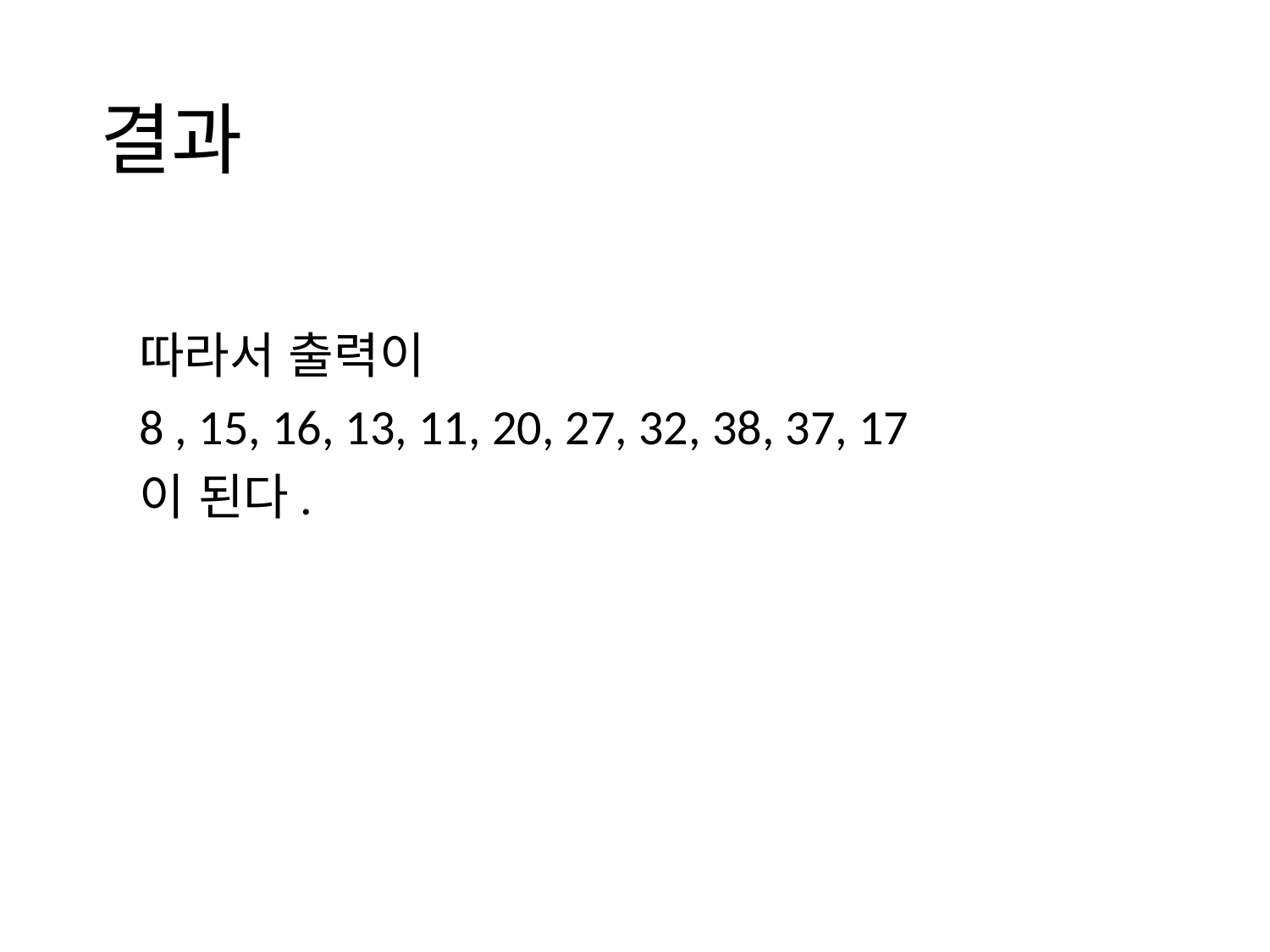

# 결과
따라서 출력이
8 , 15, 16, 13, 11, 20, 27, 32, 38, 37, 17
이 된다.